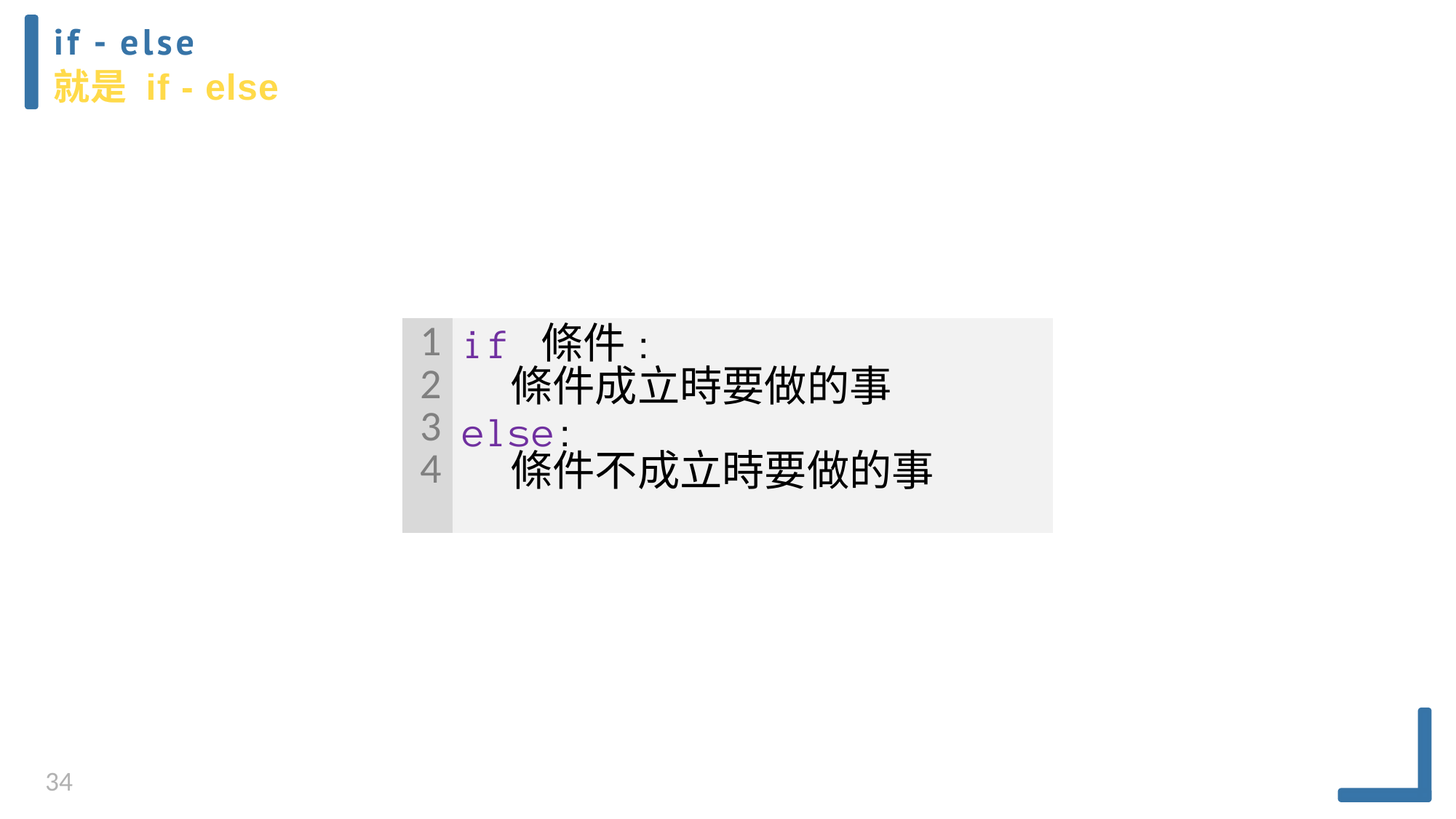

if - else
就是 if - else
| 1 234 | if 條件: 條件成立時要做的事 else: 條件不成立時要做的事 |
| --- | --- |

34